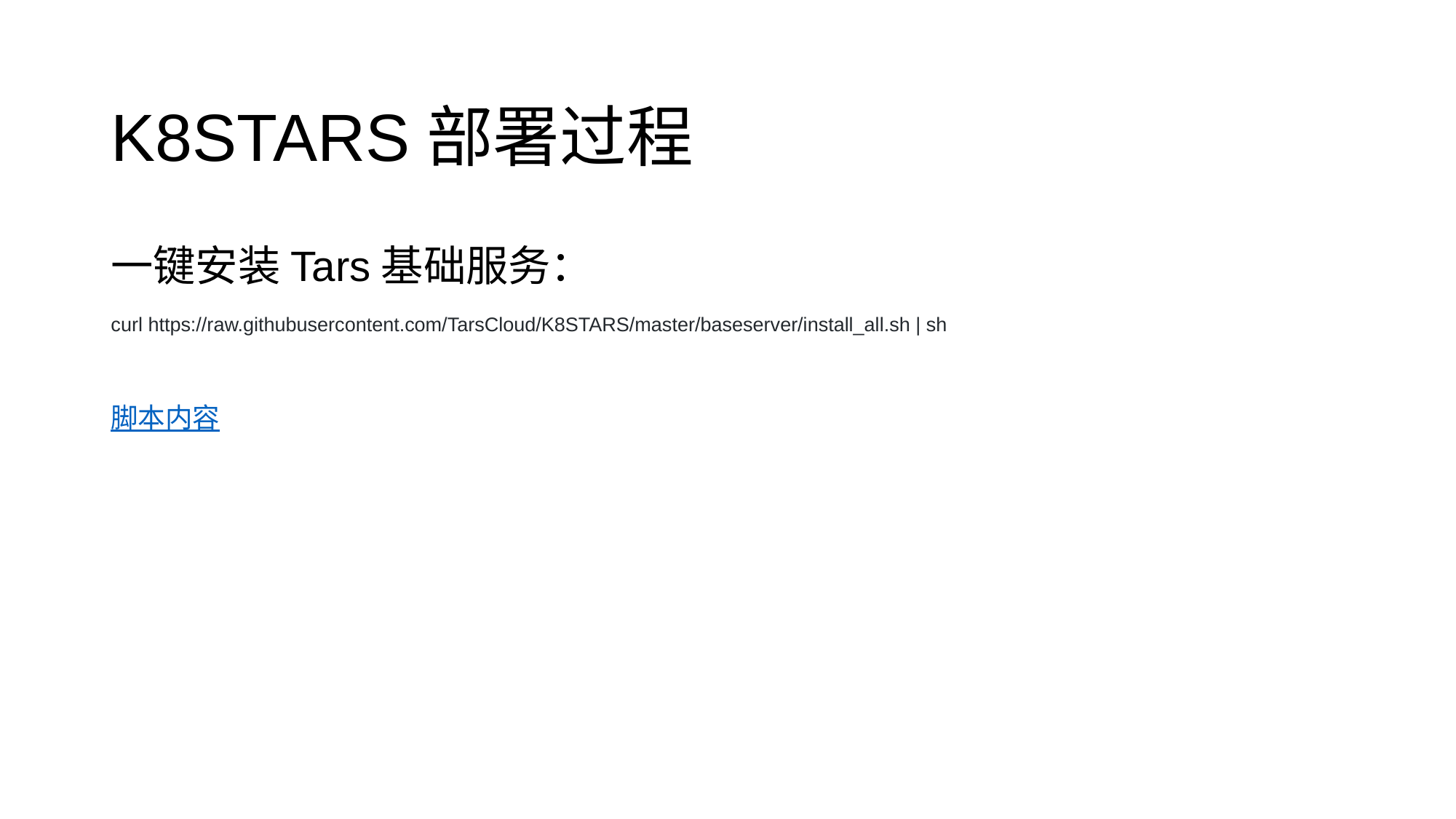

# K8STARS部署过程
一键安装Tars基础服务：
curl https://raw.githubusercontent.com/TarsCloud/K8STARS/master/baseserver/install_all.sh | sh

脚本内容